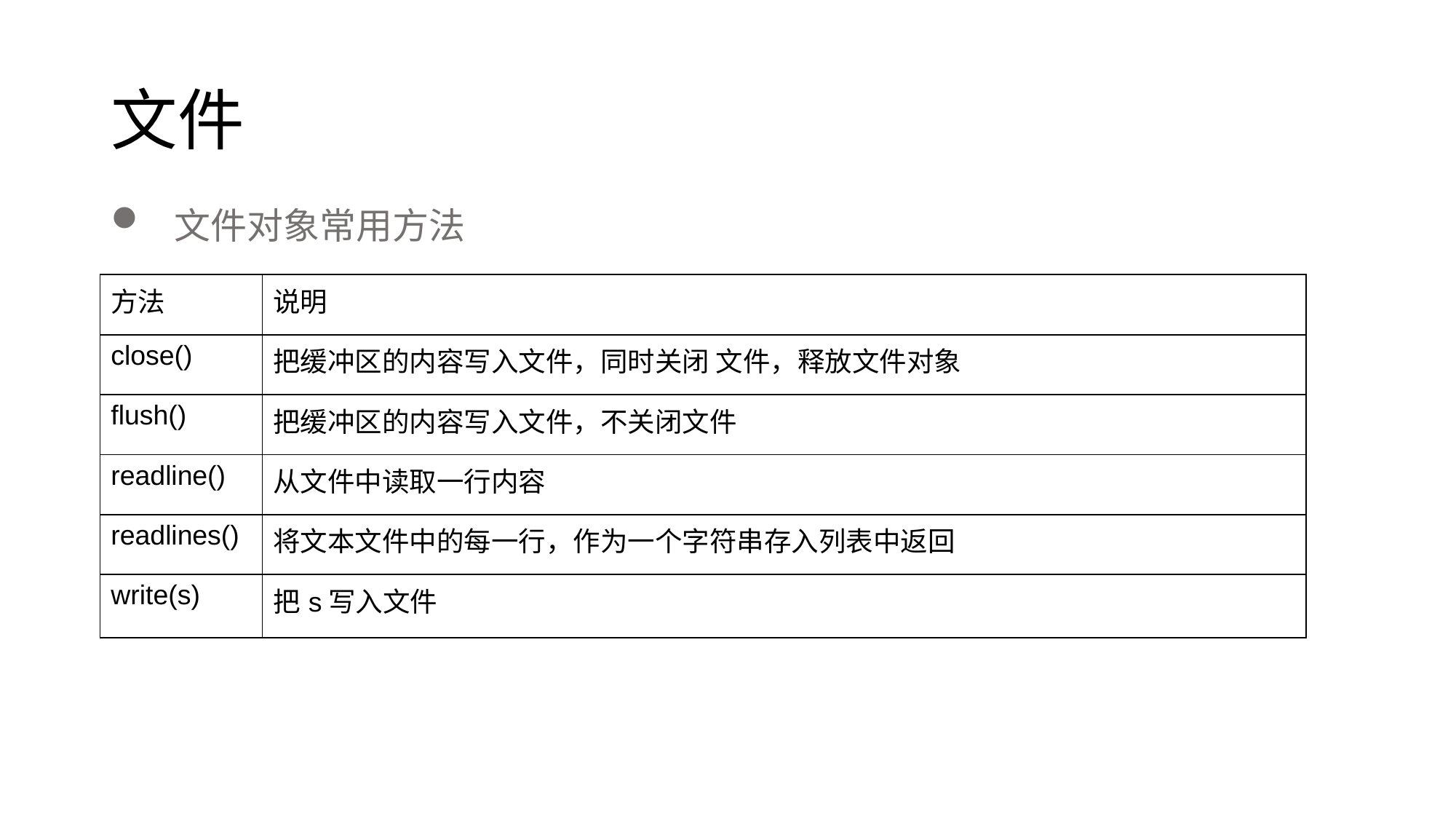

# 文件
  文件对象常用方法
| 方法 | 说明 |
| --- | --- |
| close() | 把缓冲区的内容写入文件，同时关闭 文件，释放文件对象 |
| flush() | 把缓冲区的内容写入文件，不关闭文件 |
| readline() | 从文件中读取一行内容 |
| readlines() | 将文本文件中的每一行，作为一个字符串存入列表中返回 |
| write(s) | 把s写入文件 |